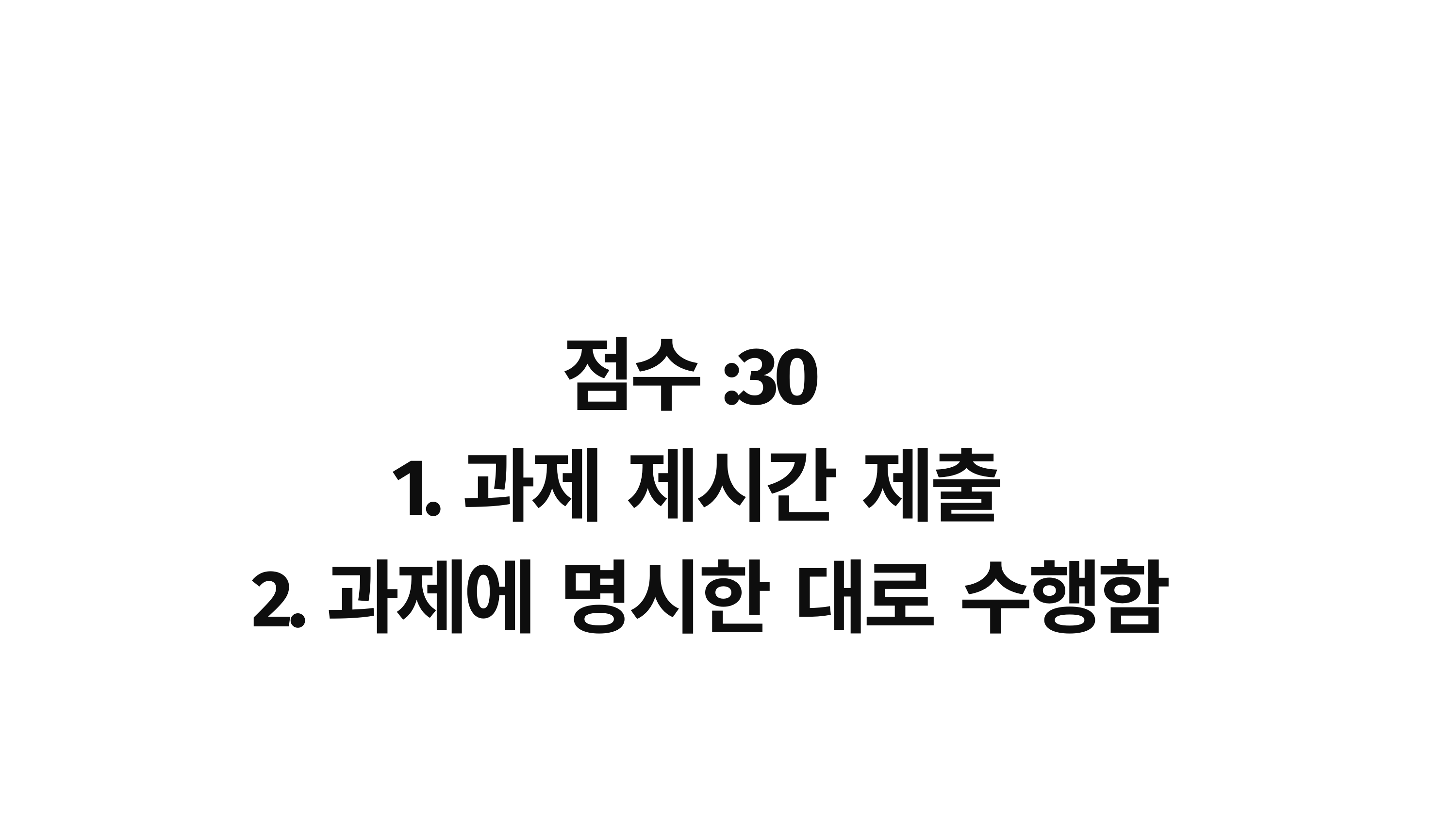

# 점수:30 1.과제 제시간 제출
2.과제에 명시한 대로 수행함